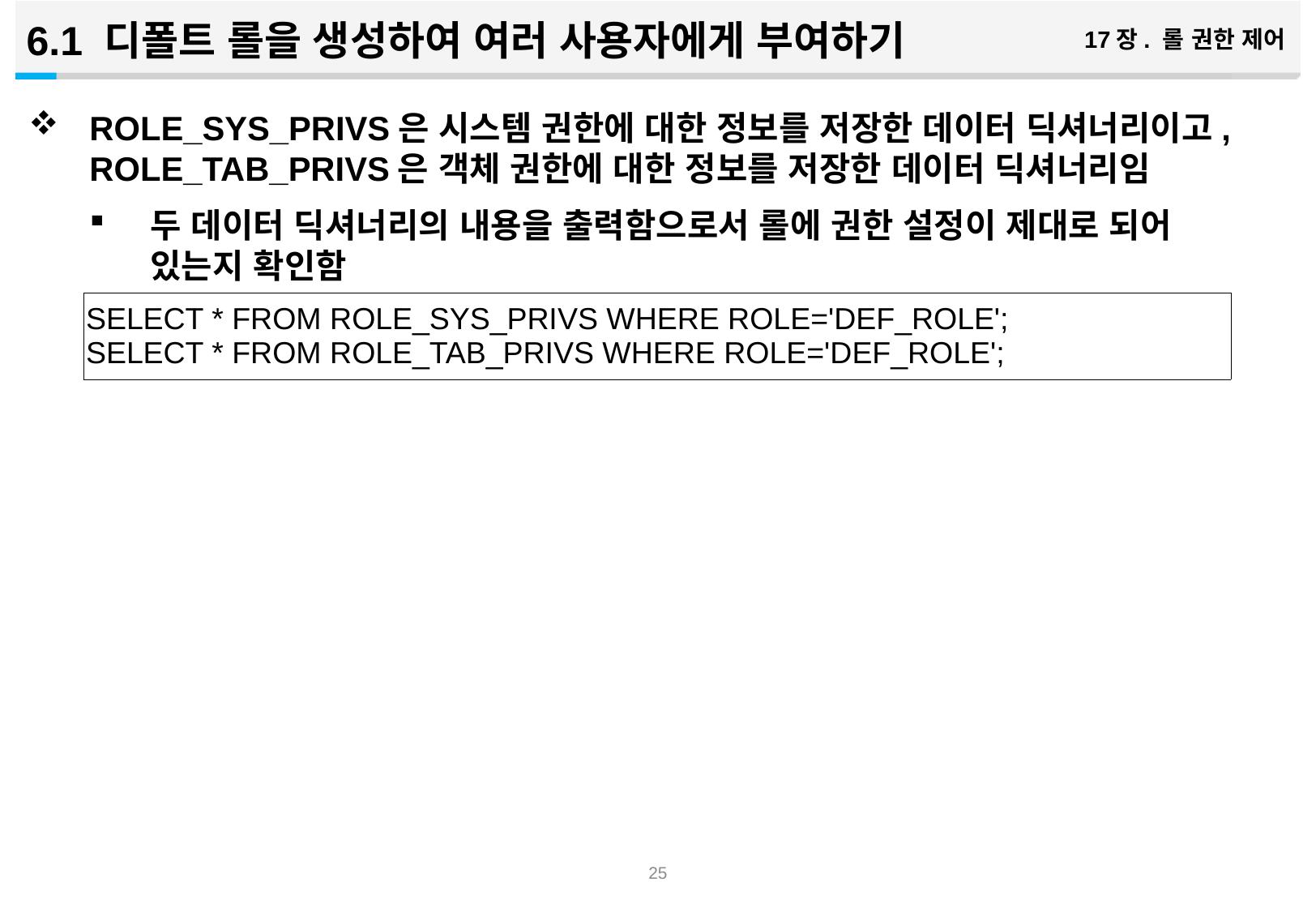

6.1 디폴트 롤을 생성하여 여러 사용자에게 부여하기
17장. 롤 권한 제어
ROLE_SYS_PRIVS은 시스템 권한에 대한 정보를 저장한 데이터 딕셔너리이고, ROLE_TAB_PRIVS은 객체 권한에 대한 정보를 저장한 데이터 딕셔너리임
두 데이터 딕셔너리의 내용을 출력함으로서 롤에 권한 설정이 제대로 되어       있는지 확인함
| SELECT \* FROM ROLE\_SYS\_PRIVS WHERE ROLE='DEF\_ROLE'; SELECT \* FROM ROLE\_TAB\_PRIVS WHERE ROLE='DEF\_ROLE'; |
| --- |
25